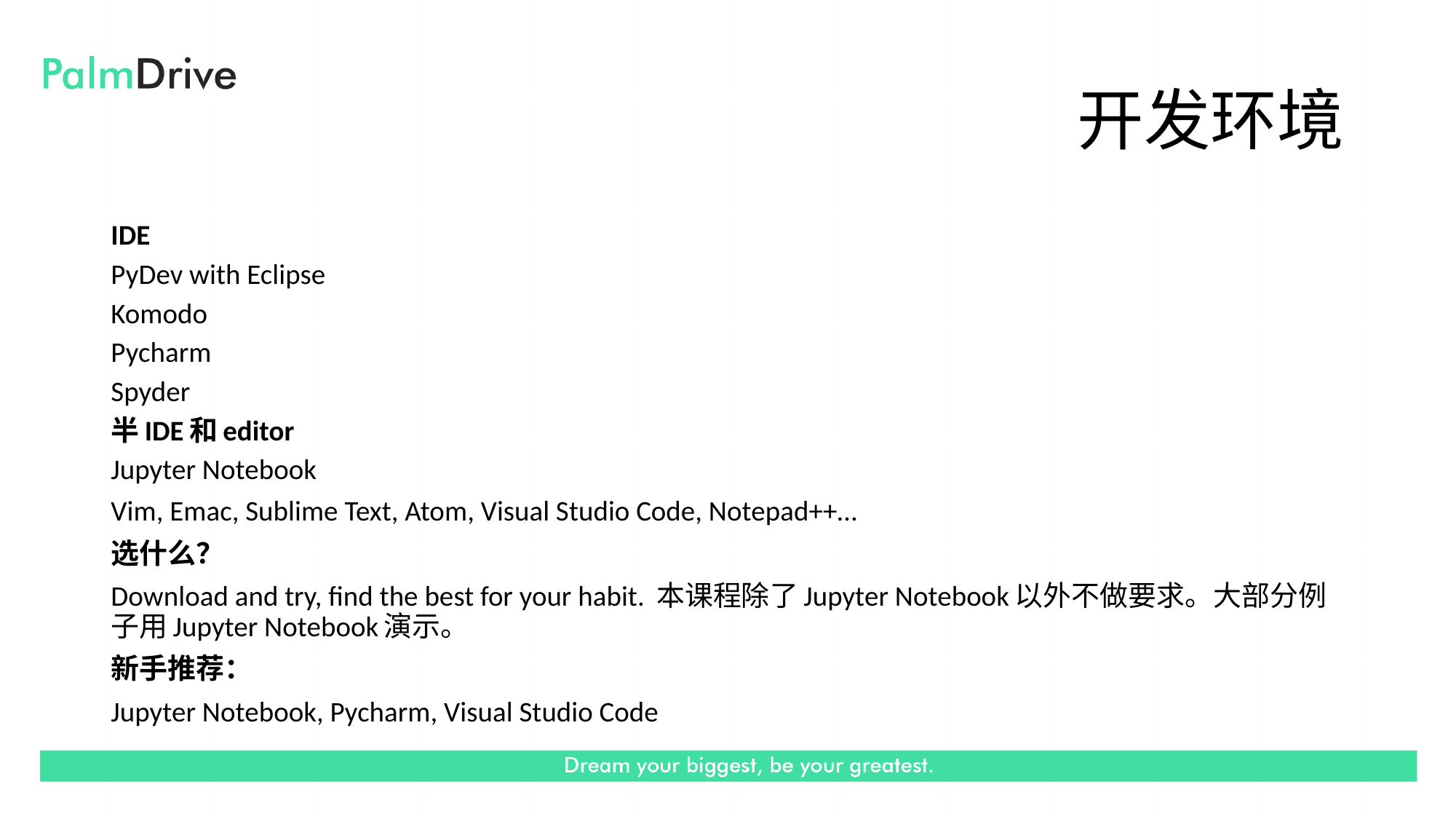

# 开发环境
IDE
PyDev with Eclipse
Komodo
Pycharm
Spyder
半IDE和editor
Jupyter Notebook
Vim, Emac, Sublime Text, Atom, Visual Studio Code, Notepad++…
选什么？
Download and try, find the best for your habit. 本课程除了Jupyter Notebook以外不做要求。大部分例子用Jupyter Notebook演示。
新手推荐：
Jupyter Notebook, Pycharm, Visual Studio Code